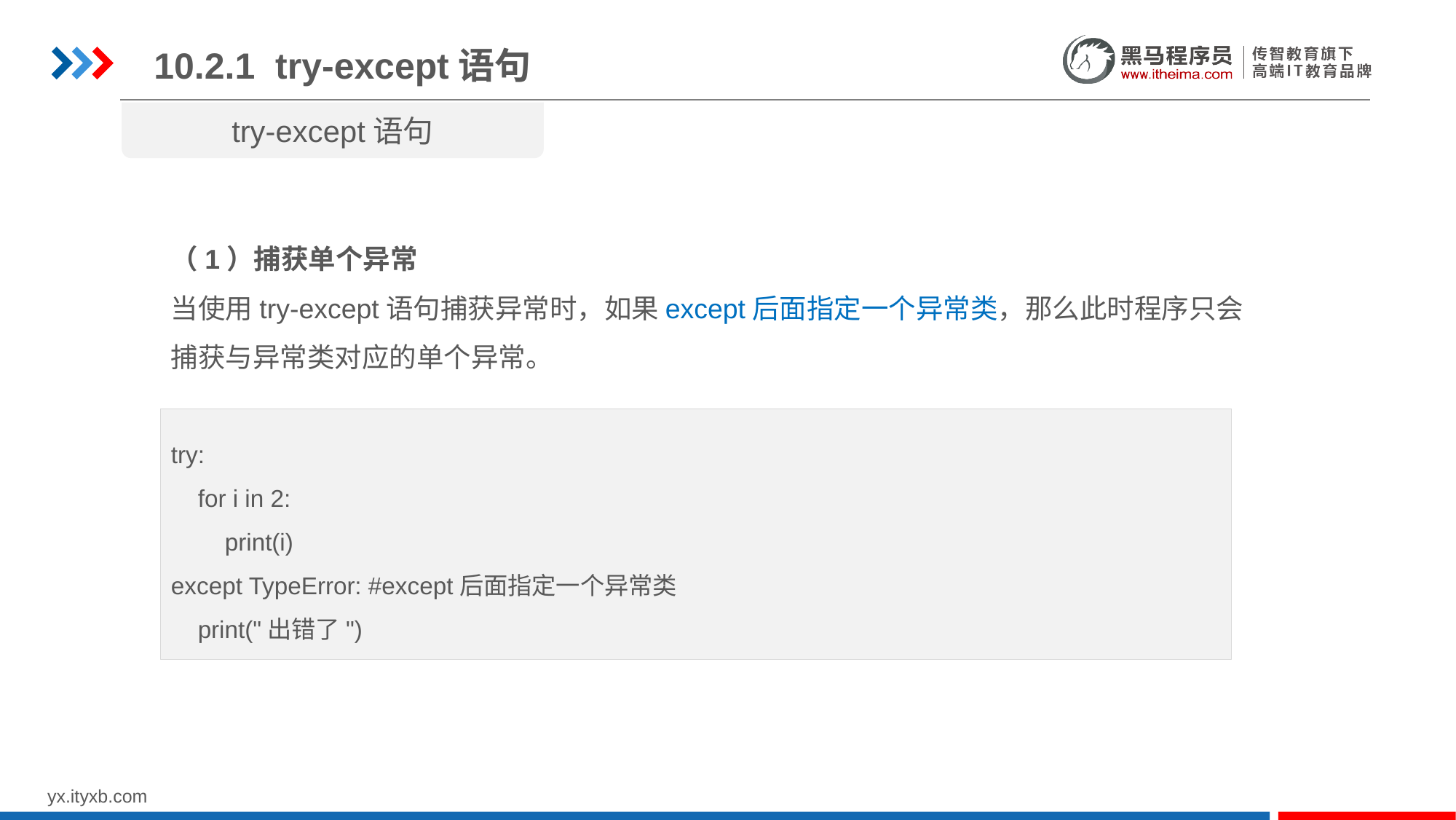

10.2.1  try-except语句

try-except语句
txt_file.txt文件的内容
（1）捕获单个异常
当使用try-except语句捕获异常时，如果except后面指定一个异常类，那么此时程序只会捕获与异常类对应的单个异常。
try:
    for i in 2:
        print(i)
except TypeError: #except后面指定一个异常类
    print("出错了")